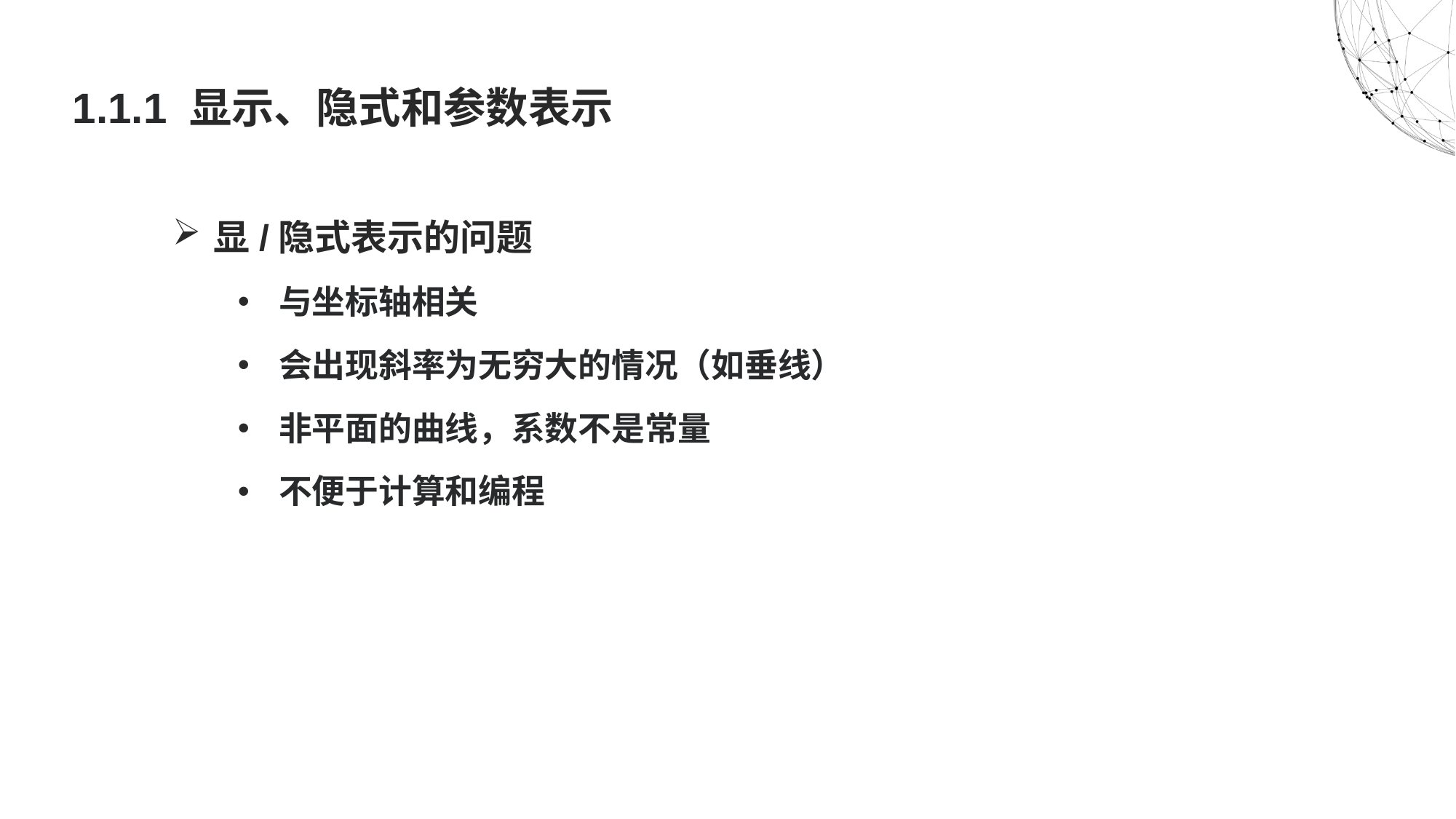

# 1.1.1 显示、隐式和参数表示
显/隐式表示的问题
与坐标轴相关
会出现斜率为无穷大的情况（如垂线）
非平面的曲线，系数不是常量
不便于计算和编程